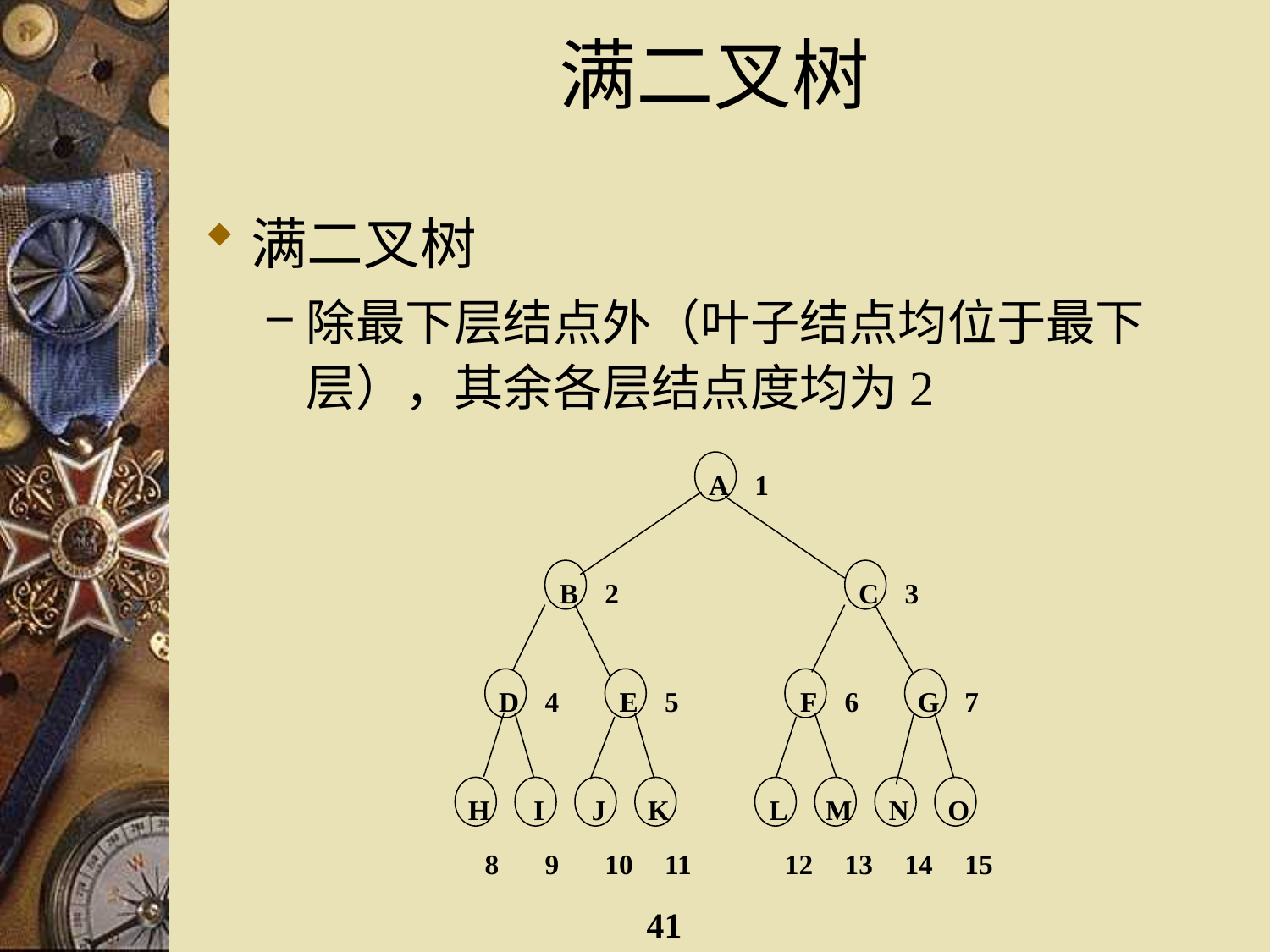

# 满二叉树
满二叉树
除最下层结点外（叶子结点均位于最下层），其余各层结点度均为2

A

1

B

2
C

3

D

4
E

5
F

6
G

7

H

I

J

K

L

M

N

O

8
9
10
11
12
13
14
15